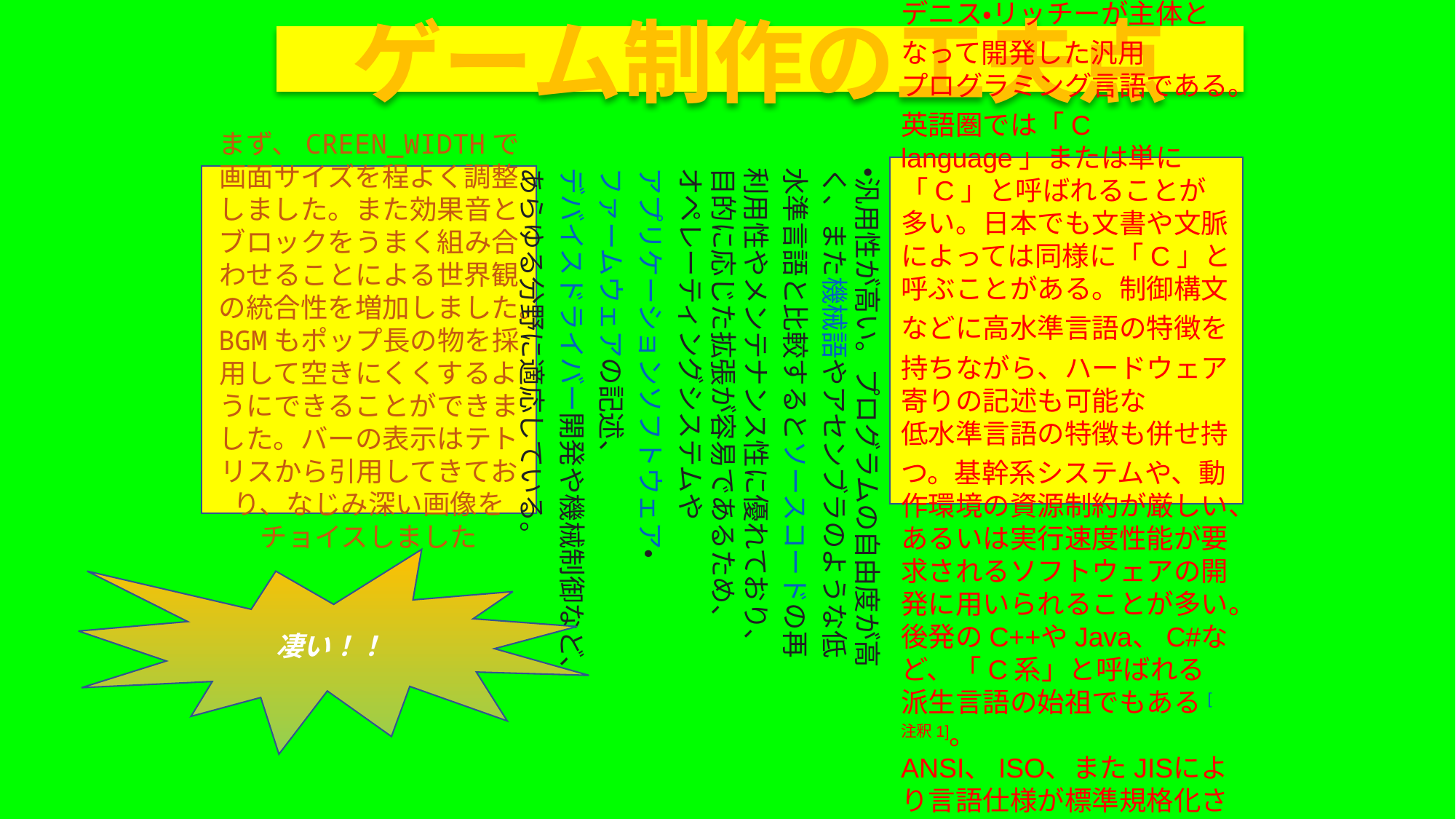

ゲーム制作の工夫点
汎用性が高い。プログラムの自由度が高く、また機械語やアセンブラのような低水準言語と比較するとソースコードの再利用性やメンテナンス性に優れており、目的に応じた拡張が容易であるため、オペレーティングシステムやアプリケーションソフトウェア・ファームウェアの記述、デバイスドライバー開発や機械制御など、あらゆる分野に適応している。
このゲームはC言語で製作しました。
C言語（シーげんご、英: C programming language）は、1972年にAT&Tベル研究所のデニス・リッチーが主体となって開発した汎用プログラミング言語である。英語圏では「C language」または単に「C」と呼ばれることが多い。日本でも文書や文脈によっては同様に「C」と呼ぶことがある。制御構文などに高水準言語の特徴を持ちながら、ハードウェア寄りの記述も可能な低水準言語の特徴も併せ持つ。基幹系システムや、動作環境の資源制約が厳しい、あるいは実行速度性能が要求されるソフトウェアの開発に用いられることが多い。後発のC++やJava、C#など、「C系」と呼ばれる派生言語の始祖でもある[注釈 1]。
ANSI、ISO、またJISにより言語仕様が標準規格化されている。

まず、CREEN_WIDTHで画面サイズを程よく調整しました。また効果音とブロックをうまく組み合わせることによる世界観の統合性を増加しました。
BGMもポップ長の物を採用して空きにくくするようにできることができました。バーの表示はテトリスから引用してきており、なじみ深い画像をチョイスしました
#
凄い！！